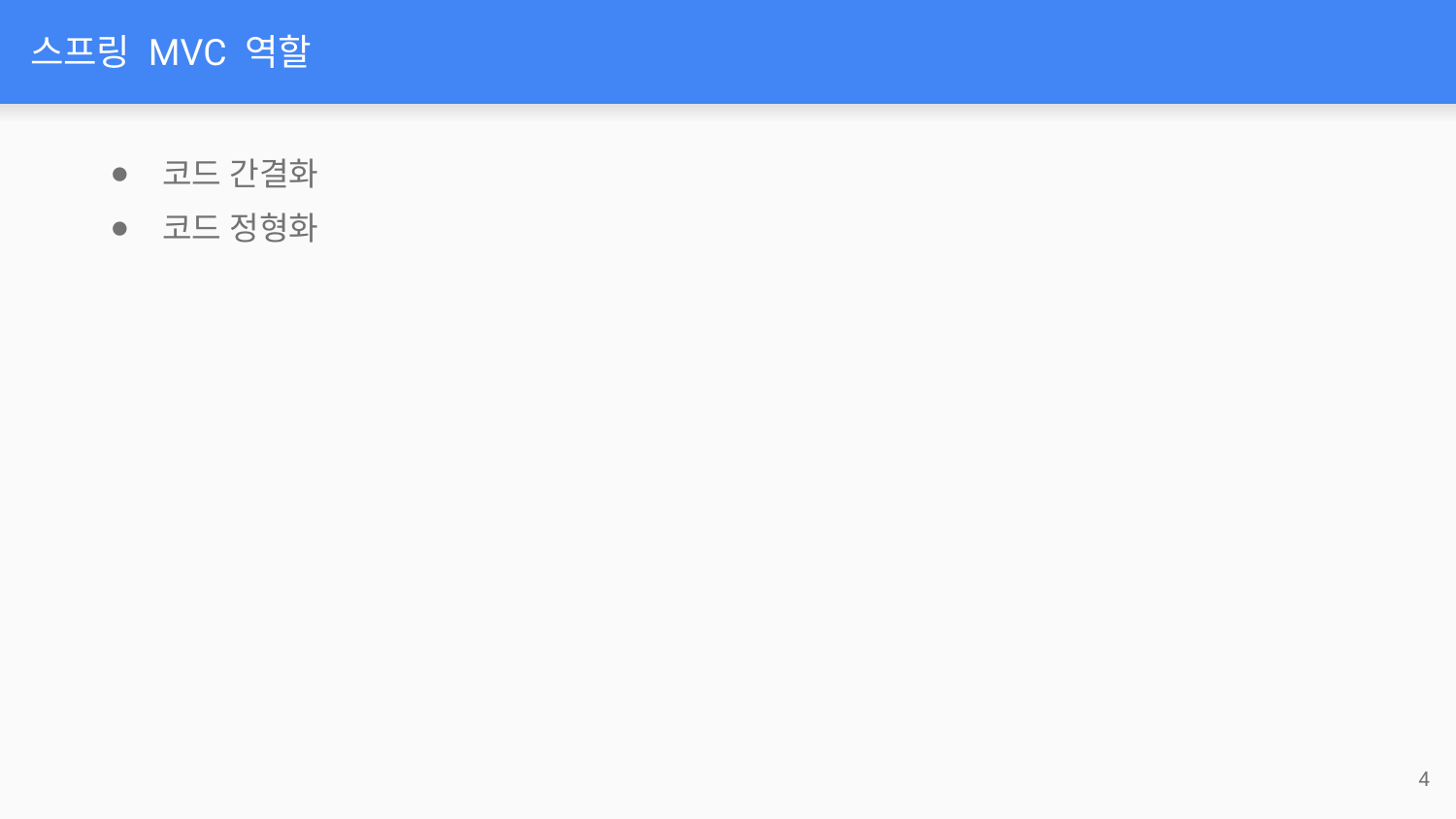

# 스프링 MVC 역할
코드 간결화
코드 정형화
4